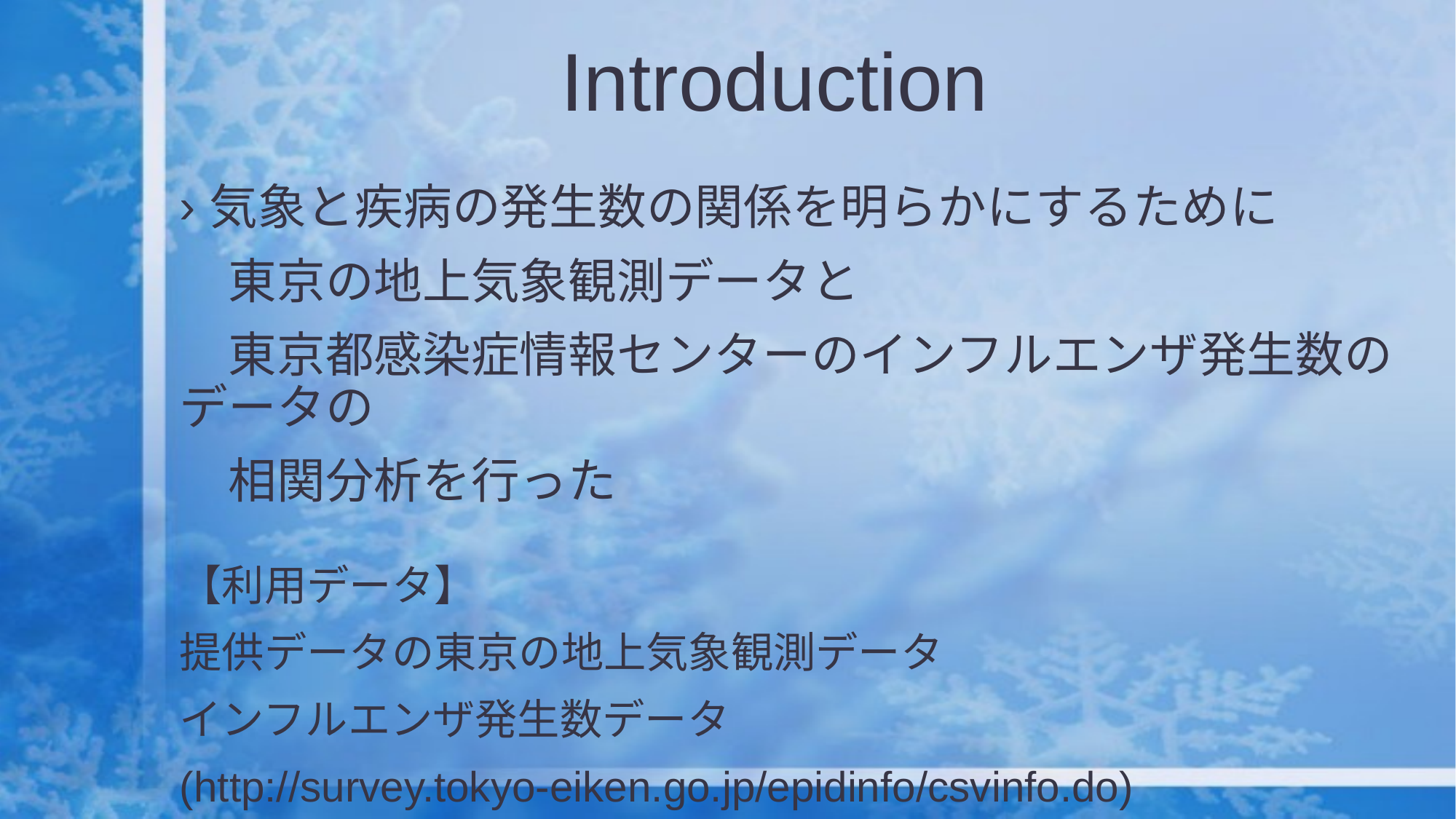

# Introduction
気象と疾病の発生数の関係を明らかにするために
　東京の地上気象観測データと
　東京都感染症情報センターのインフルエンザ発生数のデータの
　相関分析を行った

【利用データ】
提供データの東京の地上気象観測データ
インフルエンザ発生数データ
(http://survey.tokyo-eiken.go.jp/epidinfo/csvinfo.do)